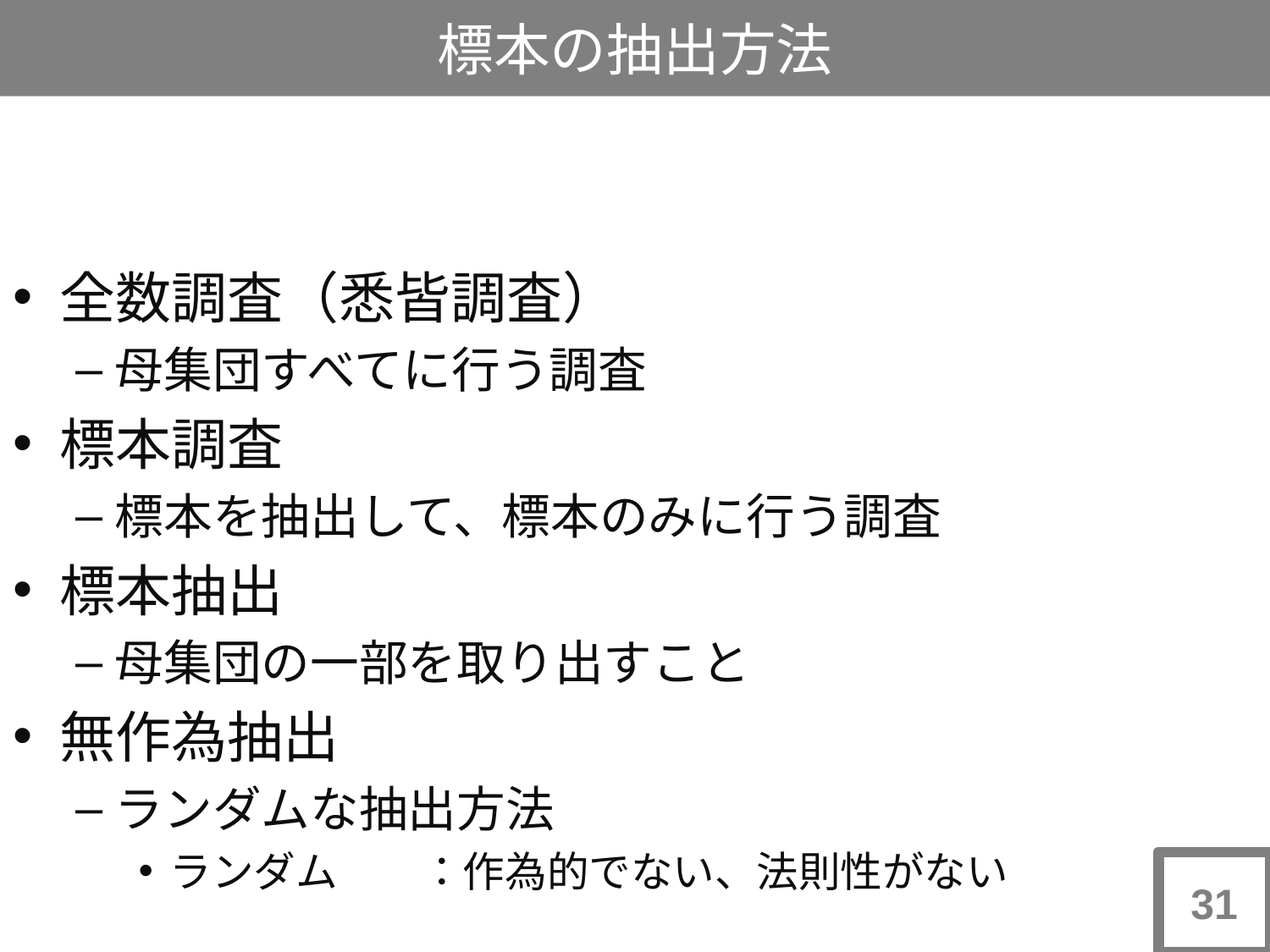

# 標本の抽出方法
全数調査（悉皆調査）
母集団すべてに行う調査
標本調査
標本を抽出して、標本のみに行う調査
標本抽出
母集団の一部を取り出すこと
無作為抽出
ランダムな抽出方法
ランダム	：作為的でない、法則性がない
31